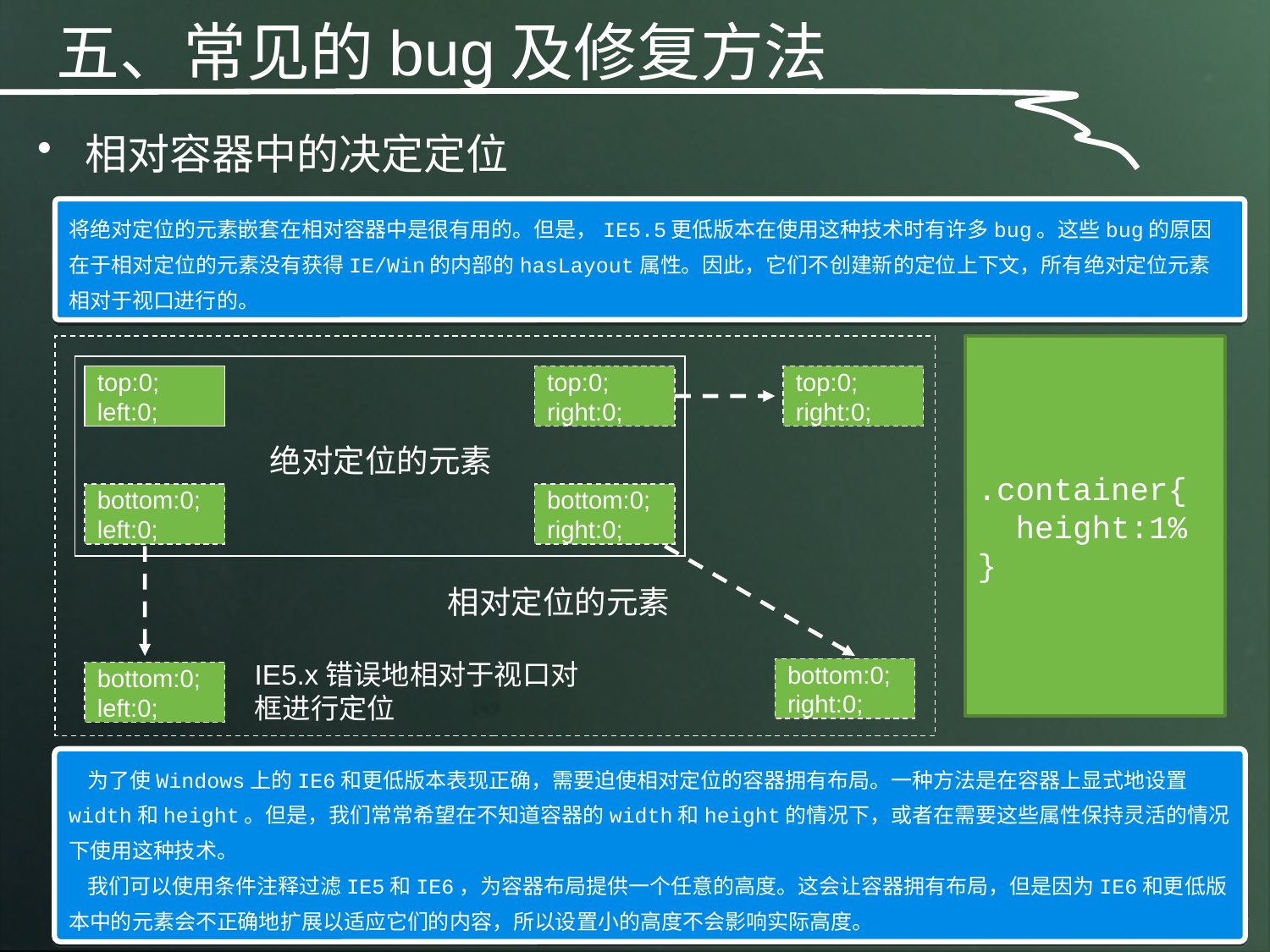

五、常见的bug及修复方法

相对容器中的决定定位
将绝对定位的元素嵌套在相对容器中是很有用的。但是，IE5.5更低版本在使用这种技术时有许多bug。这些bug的原因在于相对定位的元素没有获得IE/Win的内部的hasLayout属性。因此，它们不创建新的定位上下文，所有绝对定位元素相对于视口进行的。

.container{
  height:1%
}

top:0;
left:0;
top:0;
right:0;
top:0;
right:0;

绝对定位的元素
bottom:0;
left:0;
bottom:0;
right:0;

相对定位的元素
IE5.x错误地相对于视口对框进行定位
bottom:0;
right:0;
bottom:0;
left:0;
   为了使Windows上的IE6和更低版本表现正确，需要迫使相对定位的容器拥有布局。一种方法是在容器上显式地设置width和height。但是，我们常常希望在不知道容器的width和height的情况下，或者在需要这些属性保持灵活的情况下使用这种技术。
   我们可以使用条件注释过滤IE5和IE6，为容器布局提供一个任意的高度。这会让容器拥有布局，但是因为IE6和更低版本中的元素会不正确地扩展以适应它们的内容，所以设置小的高度不会影响实际高度。